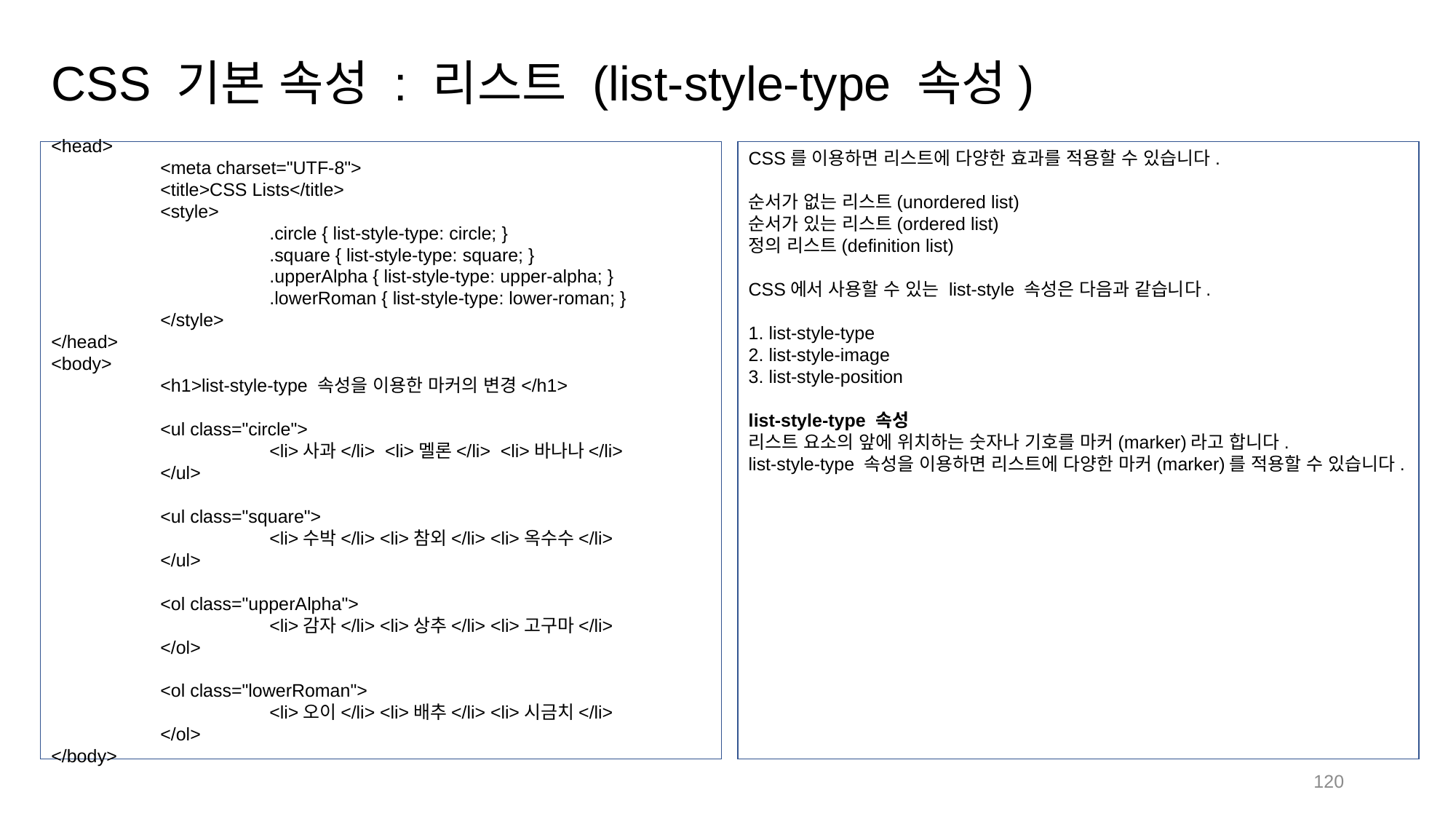

# CSS 기본 속성 : 리스트 (list-style-type 속성)
<head>
	<meta charset="UTF-8">
	<title>CSS Lists</title>
	<style>
		.circle { list-style-type: circle; }
		.square { list-style-type: square; }
		.upperAlpha { list-style-type: upper-alpha; }
		.lowerRoman { list-style-type: lower-roman; }
	</style>
</head>
<body>
	<h1>list-style-type 속성을 이용한 마커의 변경</h1>

	<ul class="circle">
		<li>사과</li>  <li>멜론</li>  <li>바나나</li>
	</ul>

	<ul class="square">
		<li>수박</li> <li>참외</li> <li>옥수수</li>
	</ul>

	<ol class="upperAlpha">
		<li>감자</li> <li>상추</li> <li>고구마</li>
	</ol>

	<ol class="lowerRoman">
		<li>오이</li> <li>배추</li> <li>시금치</li>
	</ol>
</body>
CSS를 이용하면 리스트에 다양한 효과를 적용할 수 있습니다.

순서가 없는 리스트(unordered list)
순서가 있는 리스트(ordered list)
정의 리스트(definition list)

CSS에서 사용할 수 있는 list-style 속성은 다음과 같습니다.

1. list-style-type
2. list-style-image
3. list-style-position
list-style-type 속성
리스트 요소의 앞에 위치하는 숫자나 기호를 마커(marker)라고 합니다.
list-style-type 속성을 이용하면 리스트에 다양한 마커(marker)를 적용할 수 있습니다.

120